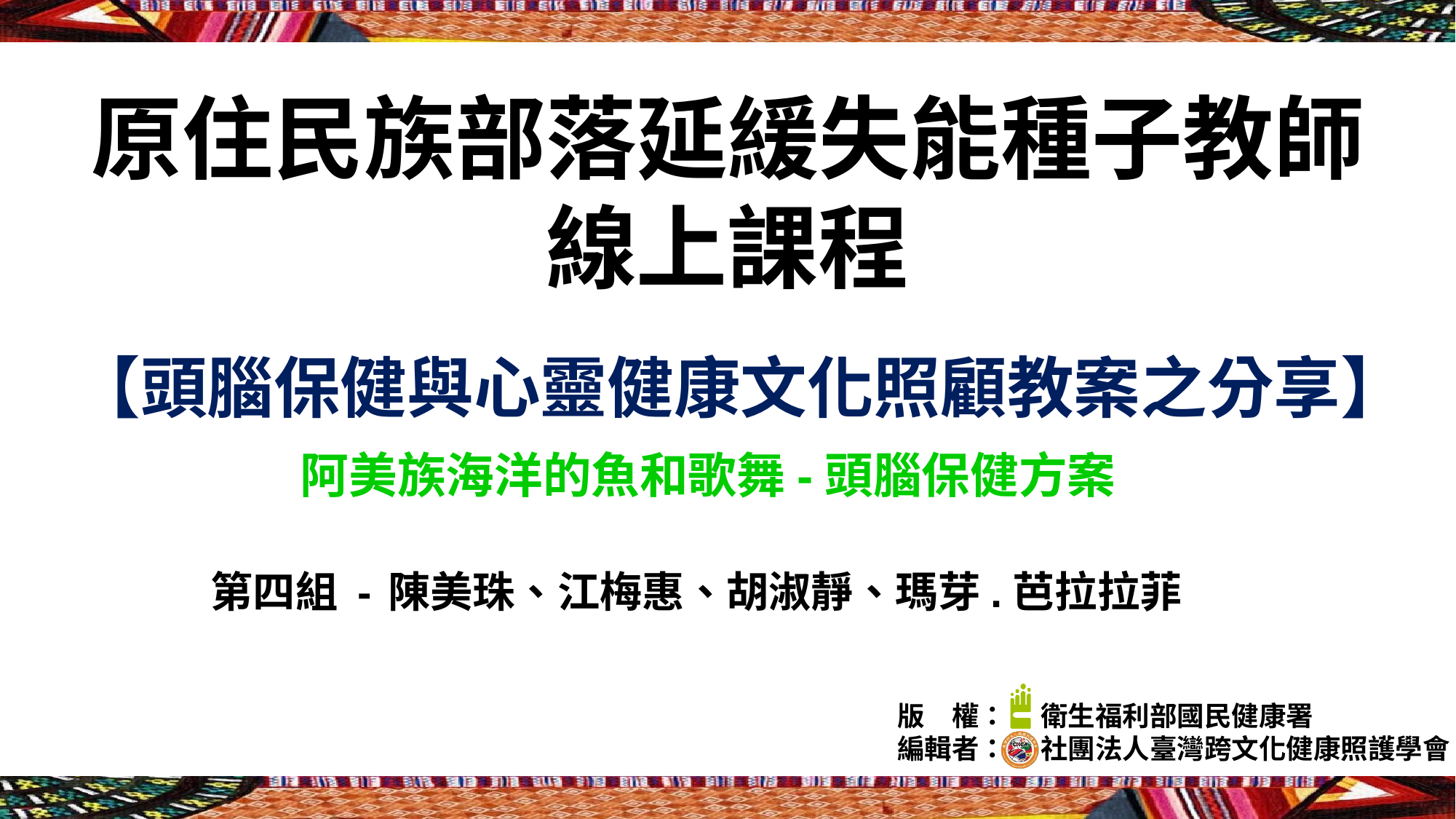

# 原住民族部落延緩失能種子教師 線上課程
【頭腦保健與心靈健康文化照顧教案之分享】
阿美族海洋的魚和歌舞-頭腦保健方案

第四組 -	陳美珠、江梅惠、胡淑靜、瑪芽.芭拉拉菲

版
權：
衛生福利部國民健康署
社團法人臺灣跨文化健康照護學會
編輯者：